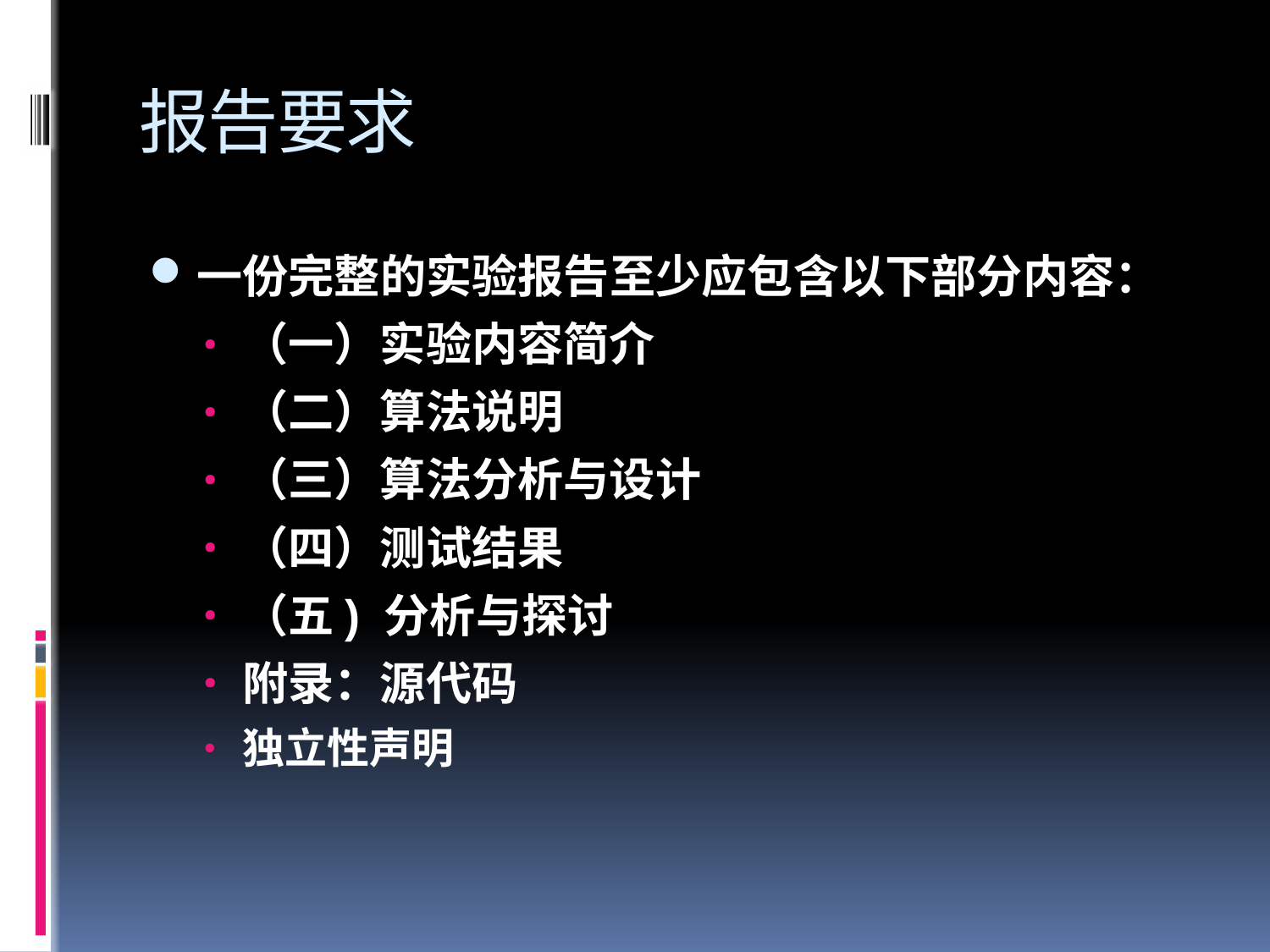

# 报告要求
一份完整的实验报告至少应包含以下部分内容：
（一）实验内容简介
（二）算法说明
（三）算法分析与设计
（四）测试结果
（五) 分析与探讨
附录：源代码
独立性声明